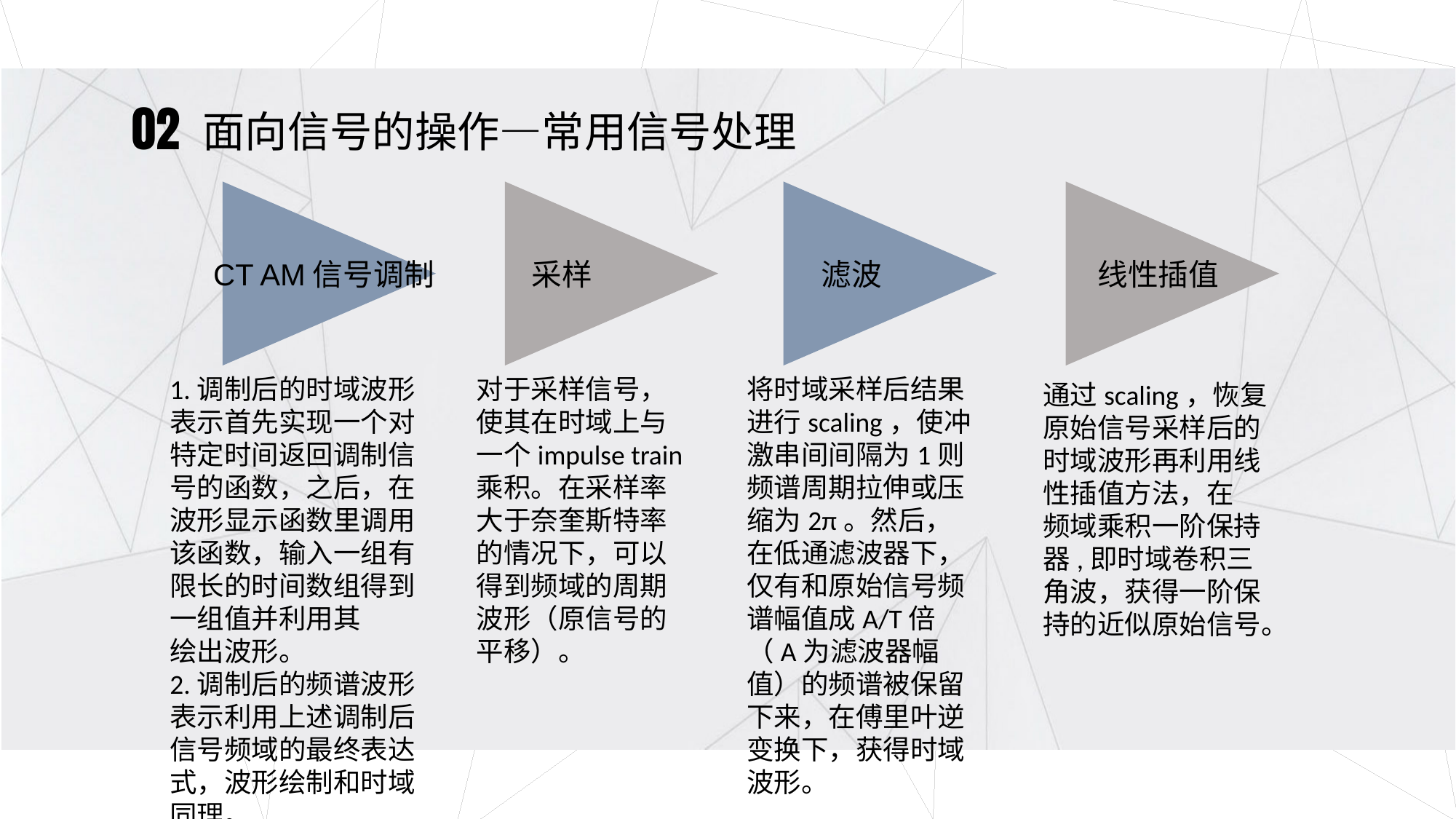

02
面向信号的操作—常用信号处理

线性插值
采样
滤波
CT AM信号调制
将时域采样后结果进行scaling，使冲激串间间隔为1则频谱周期拉伸或压缩为2π。然后，在低通滤波器下，仅有和原始信号频谱幅值成A/T倍（A为滤波器幅值）的频谱被保留下来，在傅里叶逆变换下，获得时域波形。
1.调制后的时域波形表示首先实现一个对特定时间返回调制信号的函数，之后，在波形显示函数里调用该函数，输入一组有限长的时间数组得到一组值并利用其
绘出波形。
2.调制后的频谱波形表示利用上述调制后信号频域的最终表达式，波形绘制和时域同理。
对于采样信号，使其在时域上与一个impulse train乘积。在采样率大于奈奎斯特率的情况下，可以得到频域的周期波形（原信号的平移）。
通过scaling，恢复原始信号采样后的时域波形再利用线性插值方法，在
频域乘积一阶保持器,即时域卷积三角波，获得一阶保持的近似原始信号。